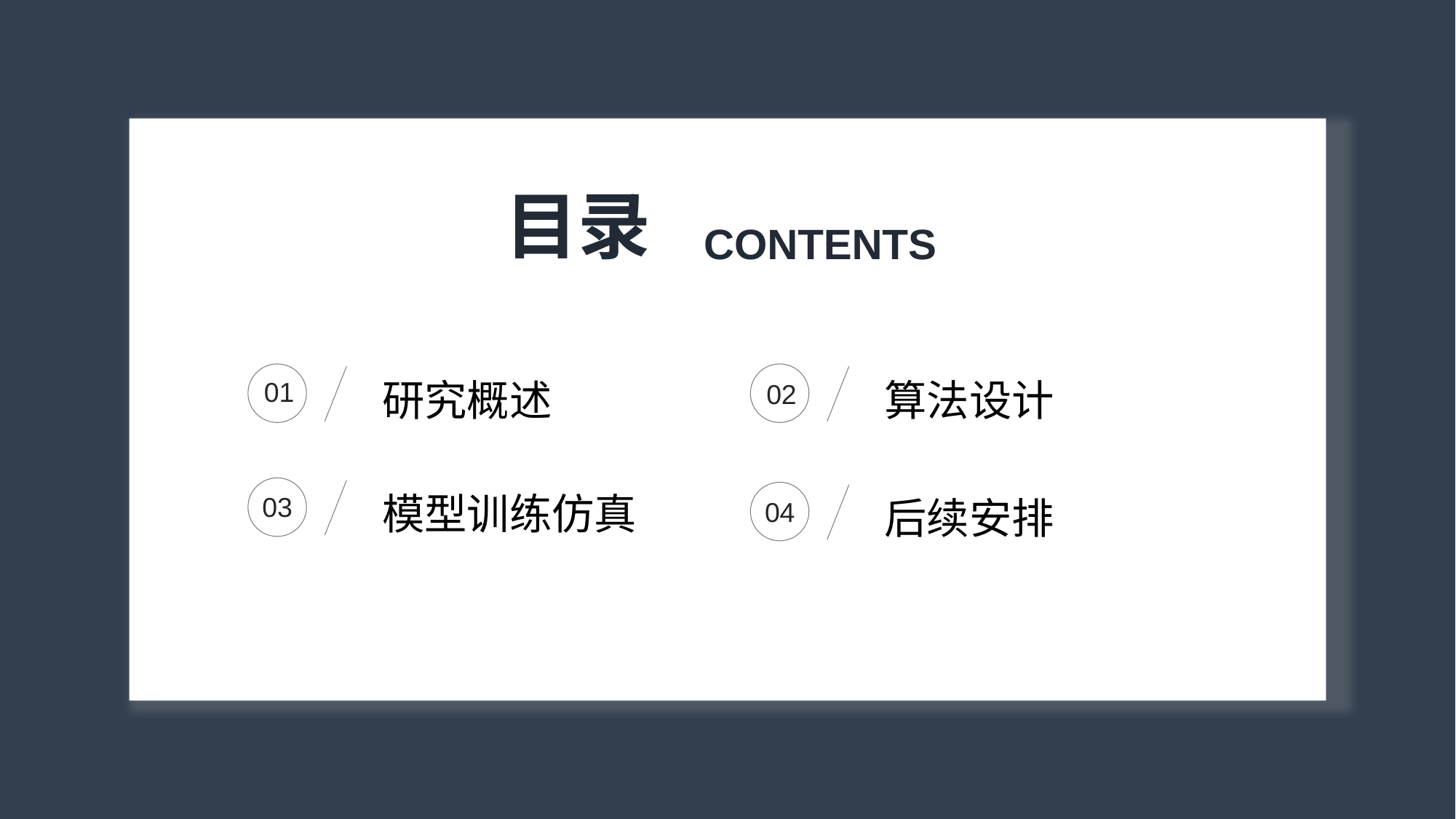

目录
CONTENTS

01

02
研究概述
算法设计

03
模型训练仿真

04
后续安排